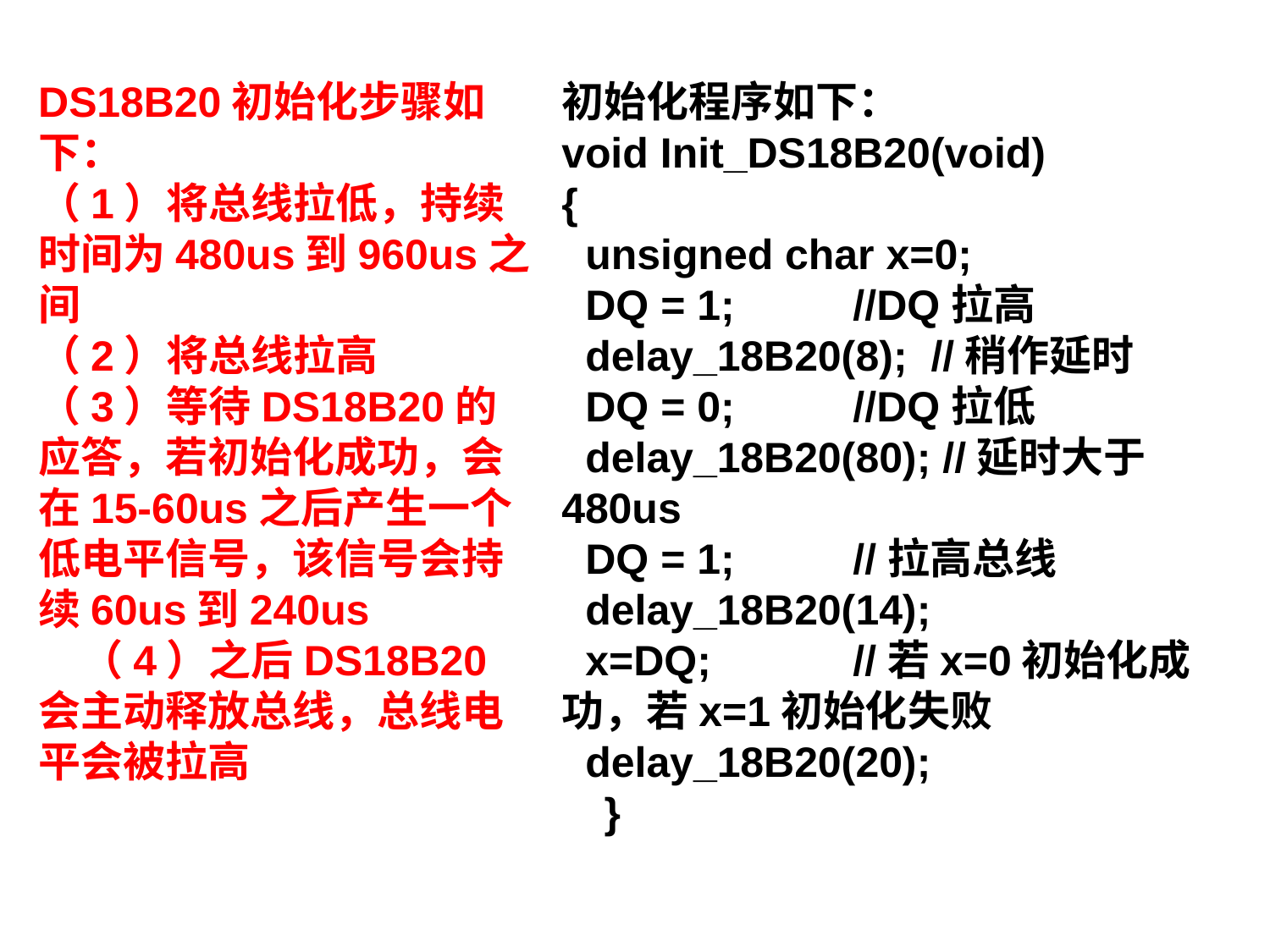

DS18B20初始化步骤如下：（1）将总线拉低，持续时间为480us到960us之间（2）将总线拉高（3）等待DS18B20的应答，若初始化成功，会在15-60us之后产生一个低电平信号，该信号会持续60us到240us（4）之后DS18B20会主动释放总线，总线电平会被拉高

初始化程序如下：void Init_DS18B20(void) 	{  unsigned char x=0;  DQ = 1;          //DQ拉高  delay_18B20(8);  //稍作延时  DQ = 0;          //DQ拉低  delay_18B20(80); //延时大于480us  DQ = 1;          //拉高总线  delay_18B20(14);  x=DQ;            //若x=0初始化成功，若x=1初始化失败  delay_18B20(20);}